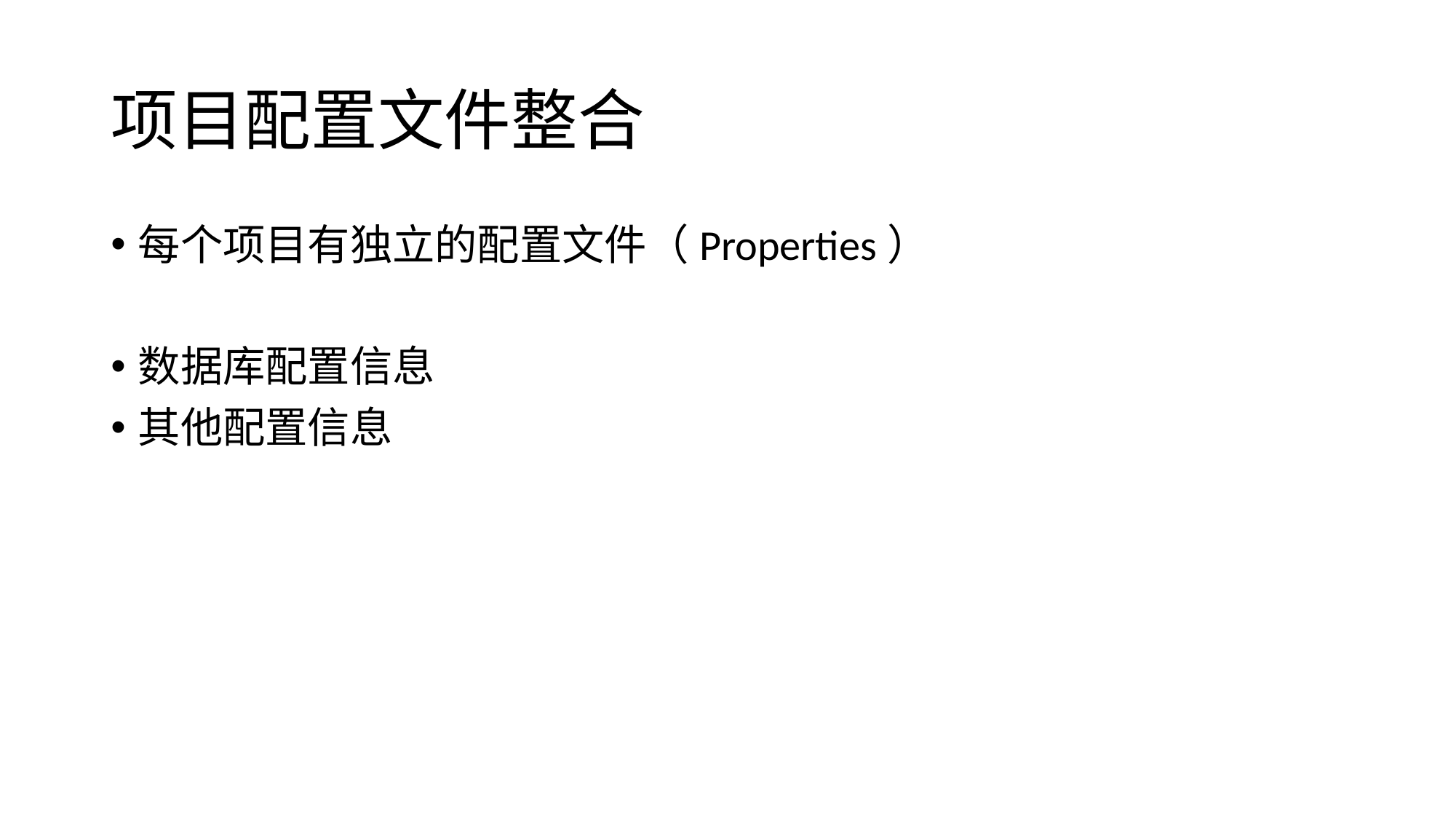

# 项目配置文件整合
每个项目有独立的配置文件（Properties）

数据库配置信息
其他配置信息